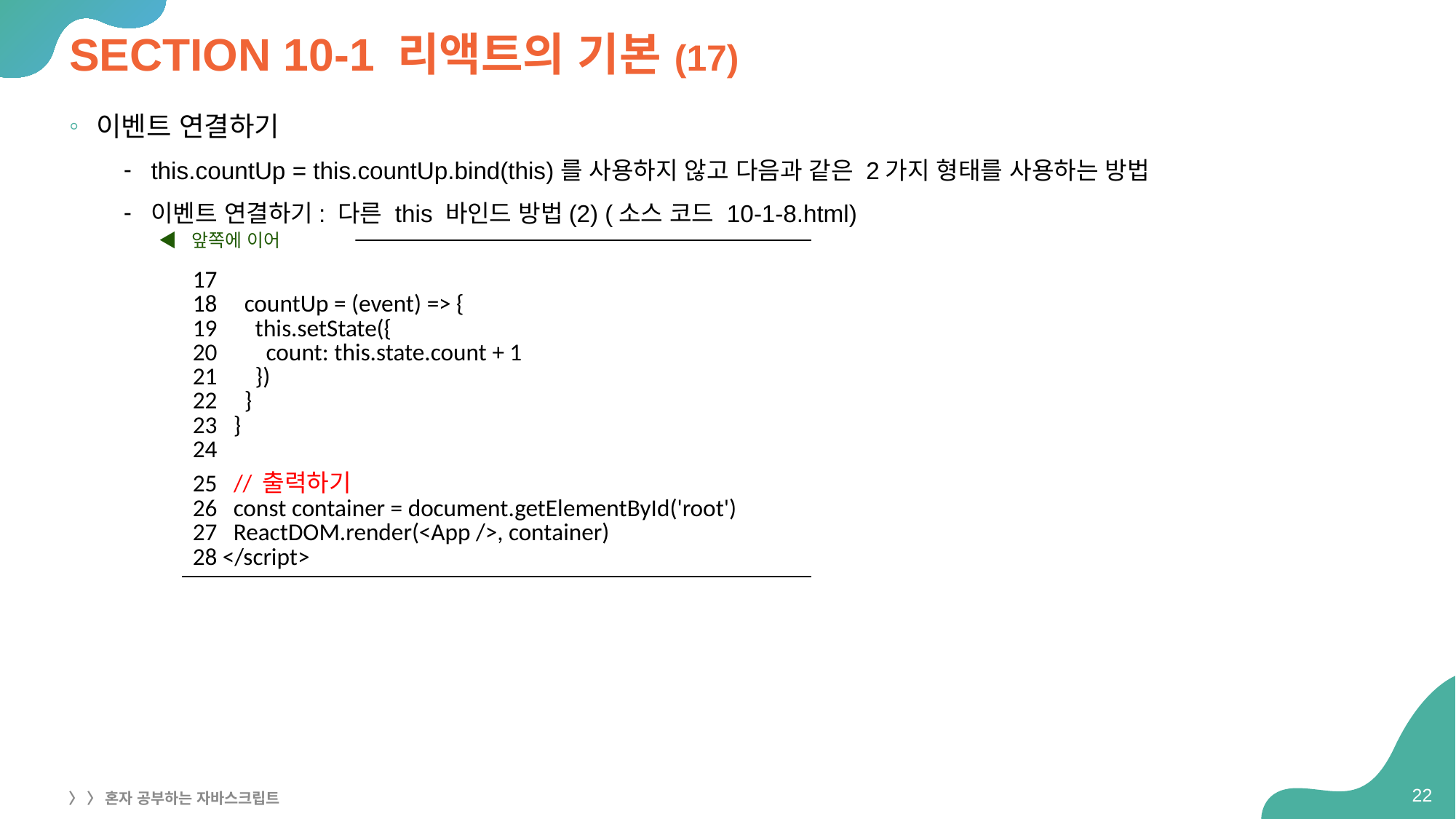

# SECTION 10-1 리액트의 기본(17)
이벤트 연결하기
this.countUp = this.countUp.bind(this)를 사용하지 않고 다음과 같은 2가지 형태를 사용하는 방법
이벤트 연결하기: 다른 this 바인드 방법(2) (소스 코드 10-1-8.html)
◀  앞쪽에 이어
| 17 18 countUp = (event) => { 19 this.setState({ 20 count: this.state.count + 1 21 }) 22 } 23 } 24 25 // 출력하기 26 const container = document.getElementById('root') 27 ReactDOM.render(<App />, container) 28 </script> |
| --- |
22
〉 〉 혼자 공부하는 자바스크립트